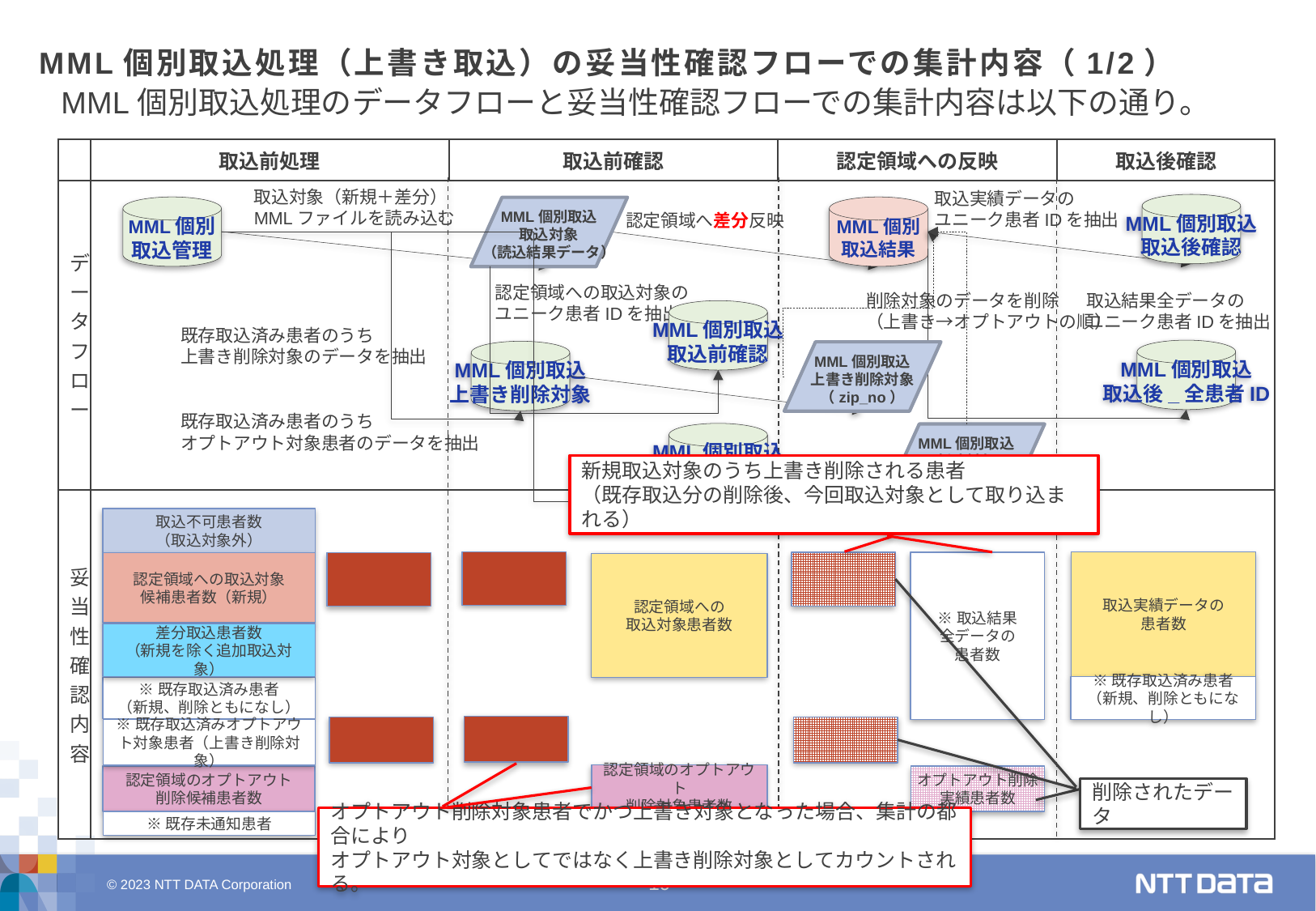

# MML個別取込処理（上書き取込）の妥当性確認フローでの集計内容（1/2）
MML個別取込処理のデータフローと妥当性確認フローでの集計内容は以下の通り。
|  | 取込前処理 | 取込前確認 | 認定領域への反映 | 取込後確認 |
| --- | --- | --- | --- | --- |
| データフロー |  |  |  |  |
| 妥当性確認内容 |  |  |  |  |
取込対象（新規＋差分）
MMLファイルを読み込む
取込実績データの
ユニーク患者IDを抽出
MML個別取込
取込後確認
MML個別
取込管理
MML個別取込結果
MML個別取込
取込対象
（読込結果データ）
認定領域へ差分反映
①
認定領域への取込対象の
ユニーク患者IDを抽出
削除対象のデータを削除
（上書き→オプトアウトの順）
取込結果全データの
ユニーク患者IDを抽出
MML個別取込
取込前確認
既存取込済み患者のうち
上書き削除対象のデータを抽出
MML個別取込
取込後_全患者ID
MML個別取込
上書き削除対象
MML個別取込
上書き削除対象
（zip_no）
既存取込済み患者のうち
オプトアウト対象患者のデータを抽出
MML個別取込
削除対象
MML個別取込
削除対象
（zip_no、file_no）
新規取込対象のうち上書き削除される患者
（既存取込分の削除後、今回取込対象として取り込まれる）
取込不可患者数
（取込対象外）

※取込結果
全データの
患者数
取込実績データの
患者数
認定領域への取込対象
候補患者数（新規）

認定領域への
取込対象患者数
差分取込患者数
（新規を除く追加取込対象）
※既存取込済み患者
（新規、削除ともになし）
※既存取込済み患者
（新規、削除ともになし）

※既存取込済みオプトアウト対象患者（上書き削除対象）
認定領域のオプトアウト
削除対象患者数
認定領域のオプトアウト
削除候補患者数
オプトアウト削除
実績患者数
削除されたデータ
オプトアウト削除対象患者でかつ上書き対象となった場合、集計の都合により
オプトアウト対象としてではなく上書き削除対象としてカウントされる。
※既存未通知患者